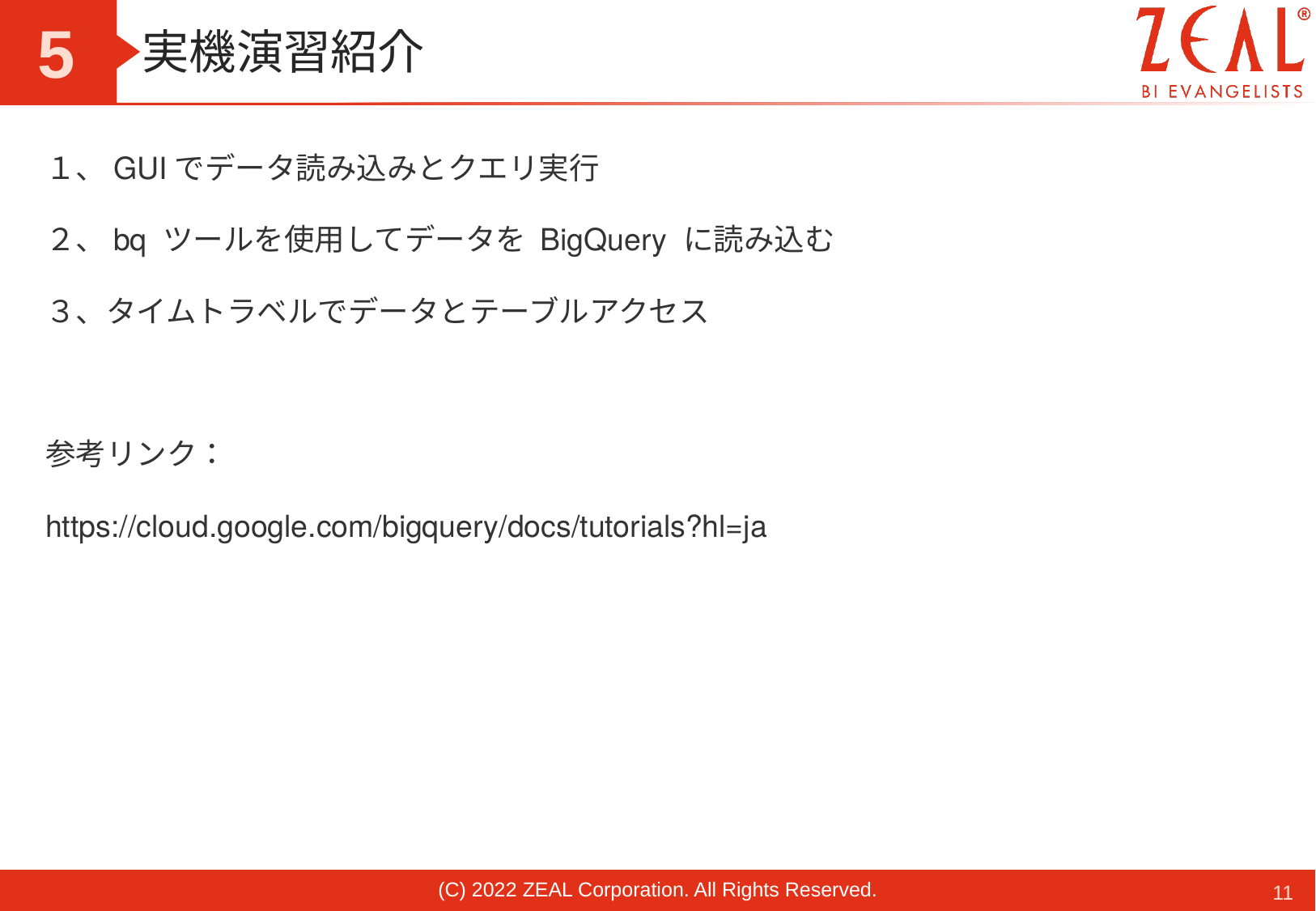

5
# 実機演習紹介
１、GUIでデータ読み込みとクエリ実行
２、bq ツールを使用してデータを BigQuery に読み込む
３、タイムトラベルでデータとテーブルアクセス

参考リンク：
https://cloud.google.com/bigquery/docs/tutorials?hl=ja